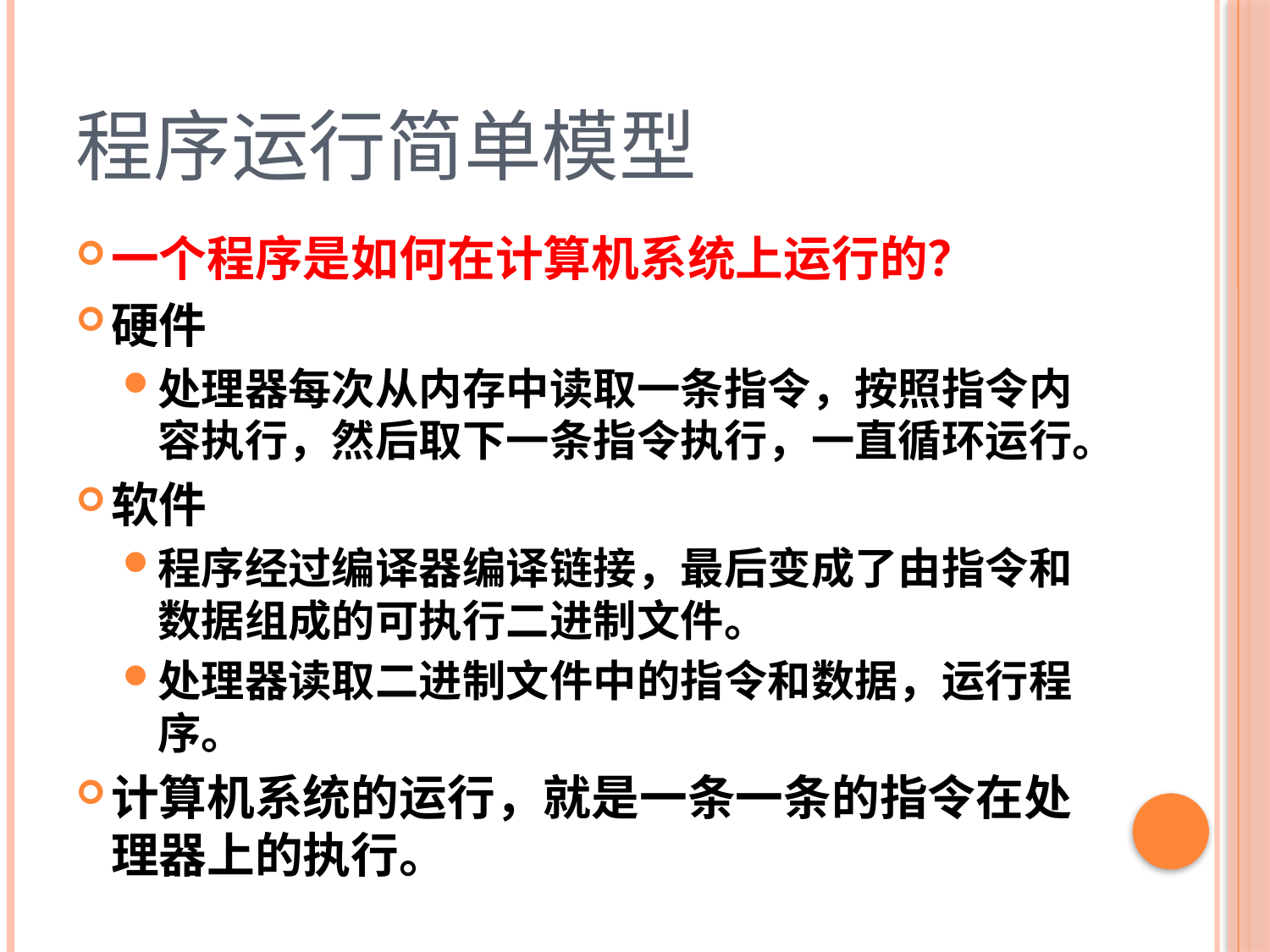

# 程序运行简单模型
一个程序是如何在计算机系统上运行的？
硬件
处理器每次从内存中读取一条指令，按照指令内容执行，然后取下一条指令执行，一直循环运行。
软件
程序经过编译器编译链接，最后变成了由指令和数据组成的可执行二进制文件。
处理器读取二进制文件中的指令和数据，运行程序。
计算机系统的运行，就是一条一条的指令在处理器上的执行。